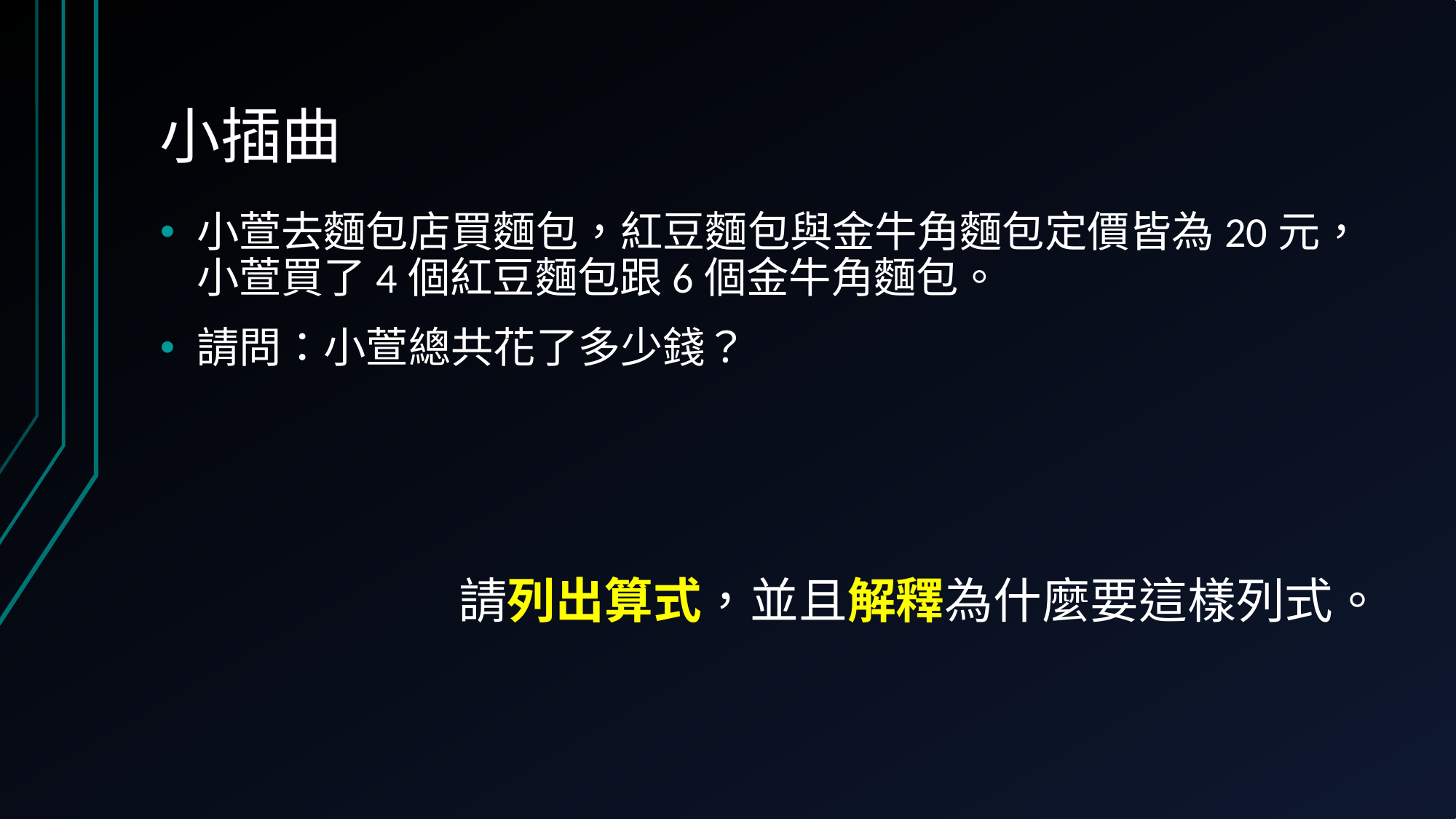

# 小插曲
小萱去麵包店買麵包，紅豆麵包與金牛角麵包定價皆為20元，小萱買了4個紅豆麵包跟6個金牛角麵包。
請問：小萱總共花了多少錢？
請列出算式，並且解釋為什麼要這樣列式。